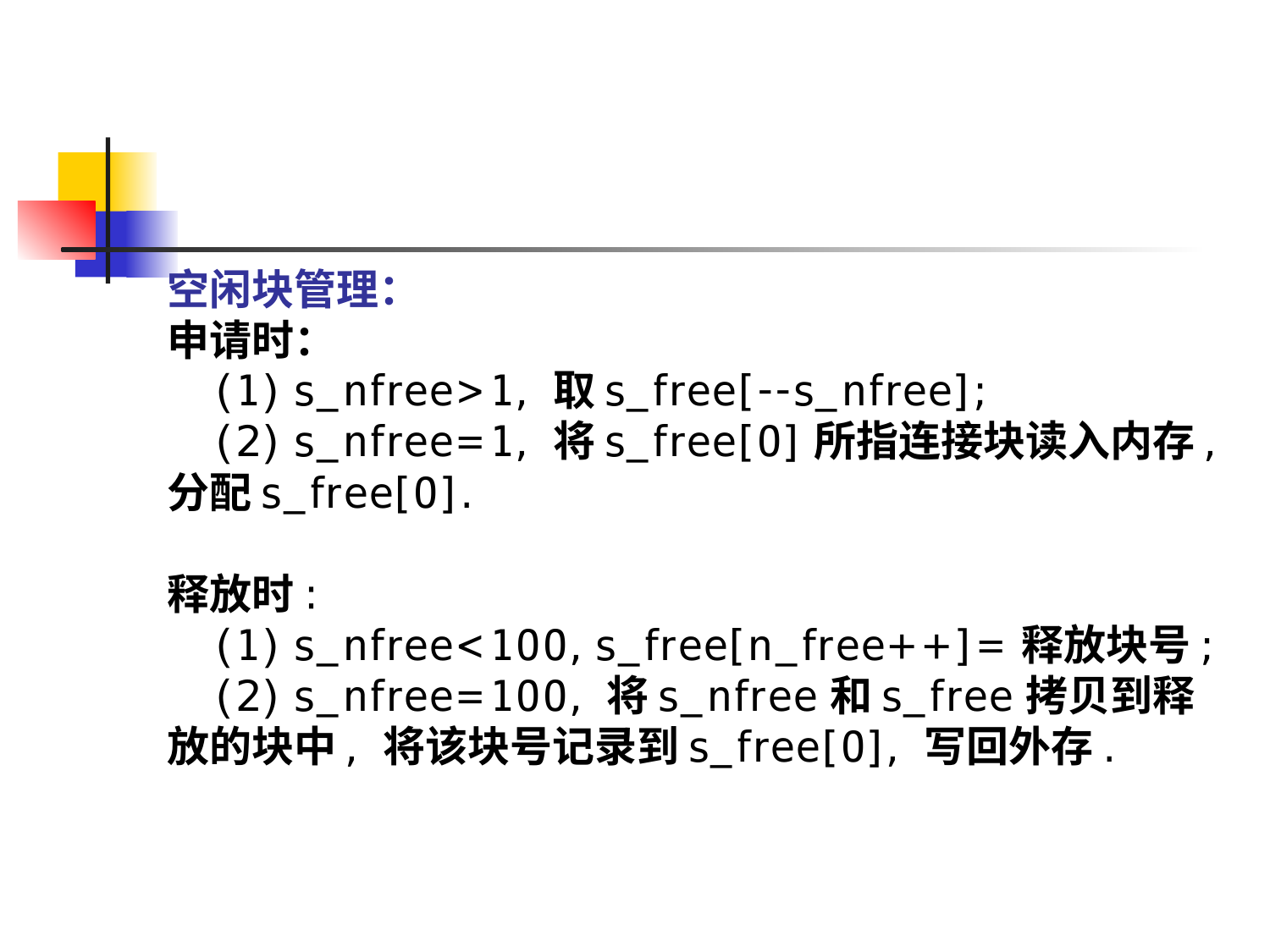

空闲块管理：
申请时：
    (1) s_nfree>1, 取s_free[--s_nfree];
    (2) s_nfree=1, 将s_free[0]所指连接块读入内存,分配s_free[0].

释放时:
    (1) s_nfree<100, s_free[n_free++]=释放块号;
    (2) s_nfree=100, 将s_nfree和s_free拷贝到释放的块中, 将该块号记录到s_free[0], 写回外存.